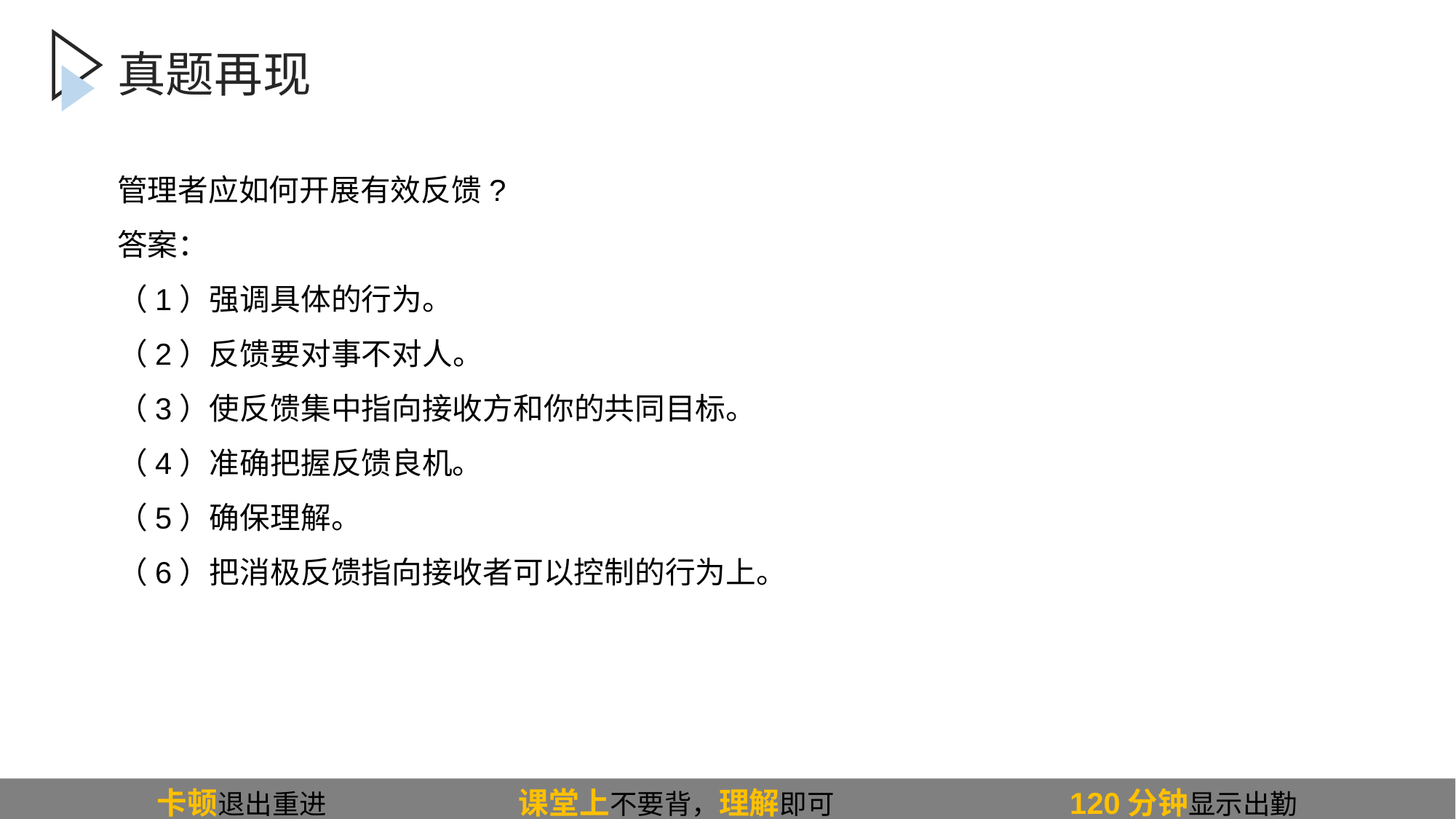

# 真题再现
管理者应如何开展有效反馈?
答案：
（1）强调具体的行为。
（2）反馈要对事不对人。
（3）使反馈集中指向接收方和你的共同目标。
（4）准确把握反馈良机。
（5）确保理解。
（6）把消极反馈指向接收者可以控制的行为上。